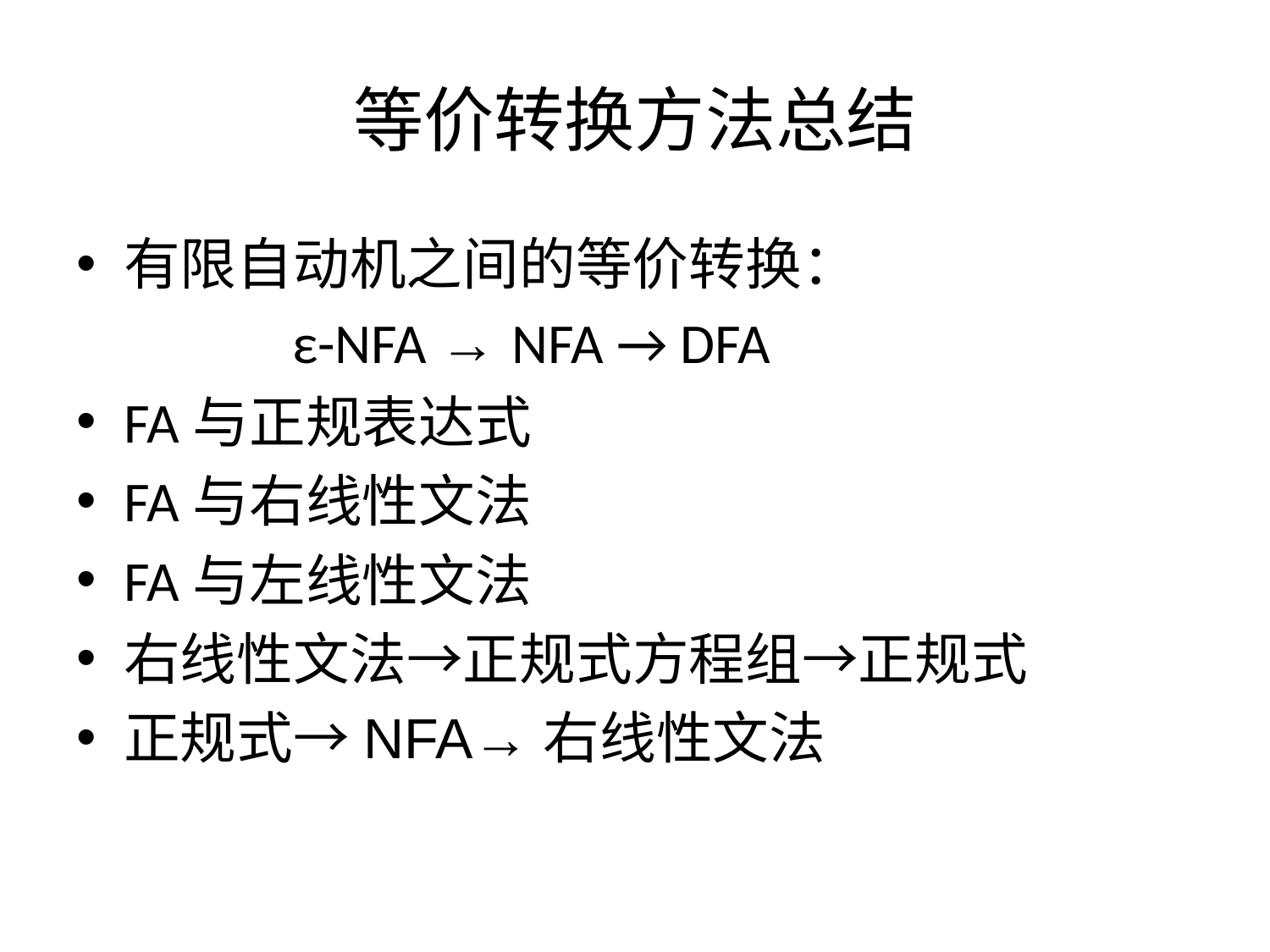

# 等价转换方法总结
有限自动机之间的等价转换：
                 ε-NFA → NFA → DFA
FA与正规表达式
FA与右线性文法
FA与左线性文法
右线性文法→正规式方程组→正规式
正规式→NFA→右线性文法